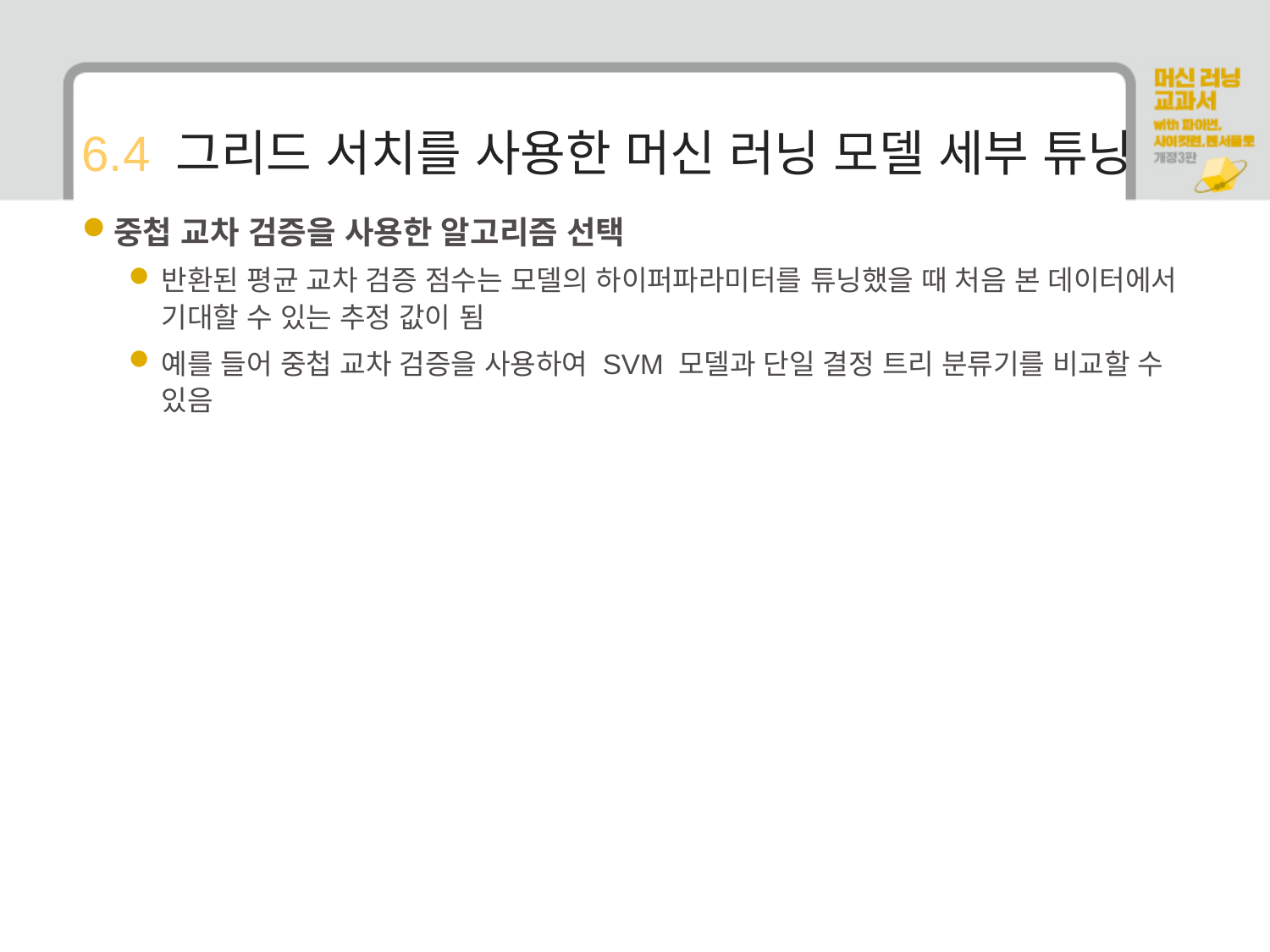

# 6.4 그리드 서치를 사용한 머신 러닝 모델 세부 튜닝
중첩 교차 검증을 사용한 알고리즘 선택
반환된 평균 교차 검증 점수는 모델의 하이퍼파라미터를 튜닝했을 때 처음 본 데이터에서 기대할 수 있는 추정 값이 됨
예를 들어 중첩 교차 검증을 사용하여 SVM 모델과 단일 결정 트리 분류기를 비교할 수 있음